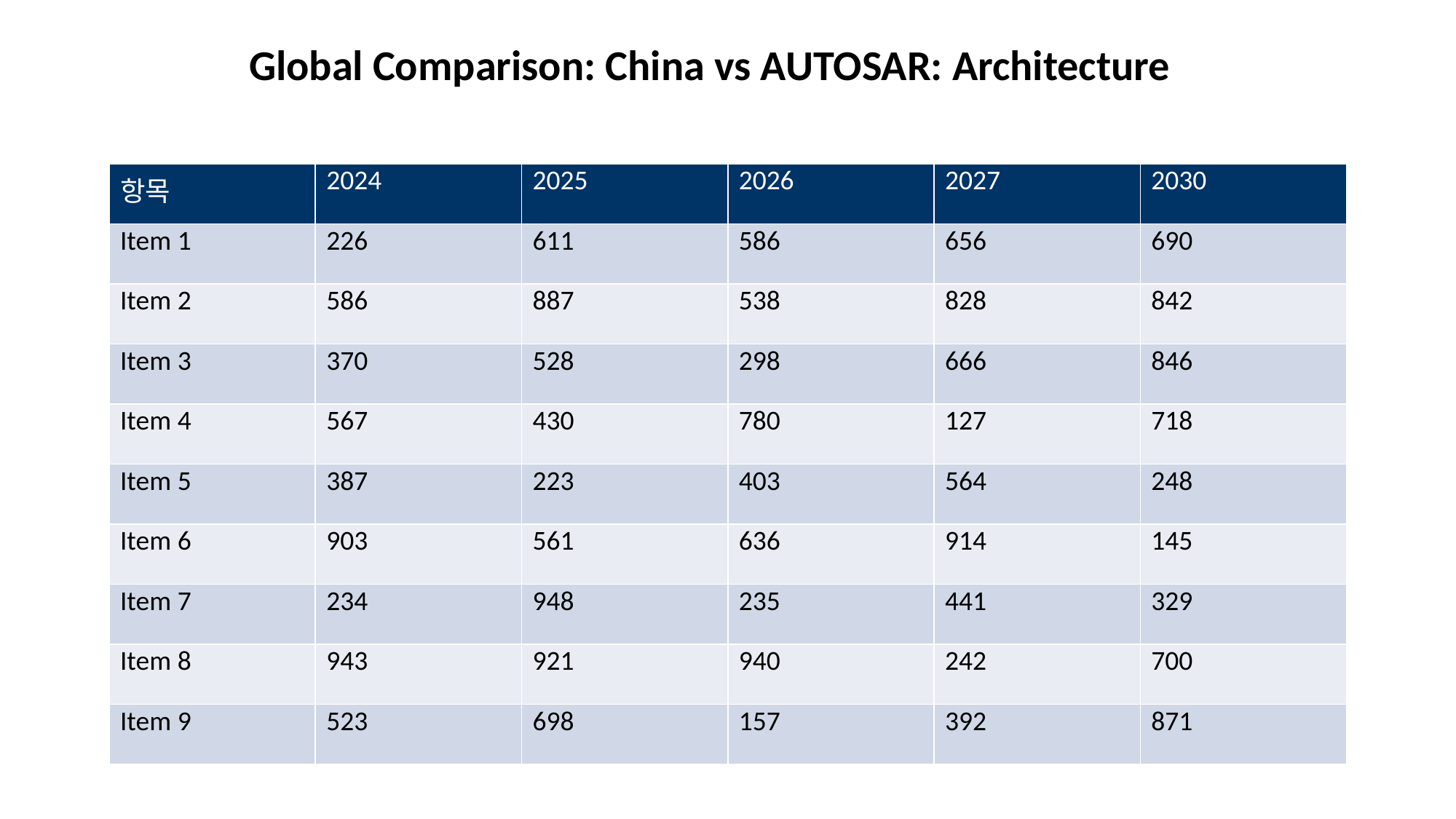

Global Comparison: China vs AUTOSAR: Architecture
#
| 항목 | 2024 | 2025 | 2026 | 2027 | 2030 |
| --- | --- | --- | --- | --- | --- |
| Item 1 | 226 | 611 | 586 | 656 | 690 |
| Item 2 | 586 | 887 | 538 | 828 | 842 |
| Item 3 | 370 | 528 | 298 | 666 | 846 |
| Item 4 | 567 | 430 | 780 | 127 | 718 |
| Item 5 | 387 | 223 | 403 | 564 | 248 |
| Item 6 | 903 | 561 | 636 | 914 | 145 |
| Item 7 | 234 | 948 | 235 | 441 | 329 |
| Item 8 | 943 | 921 | 940 | 242 | 700 |
| Item 9 | 523 | 698 | 157 | 392 | 871 |